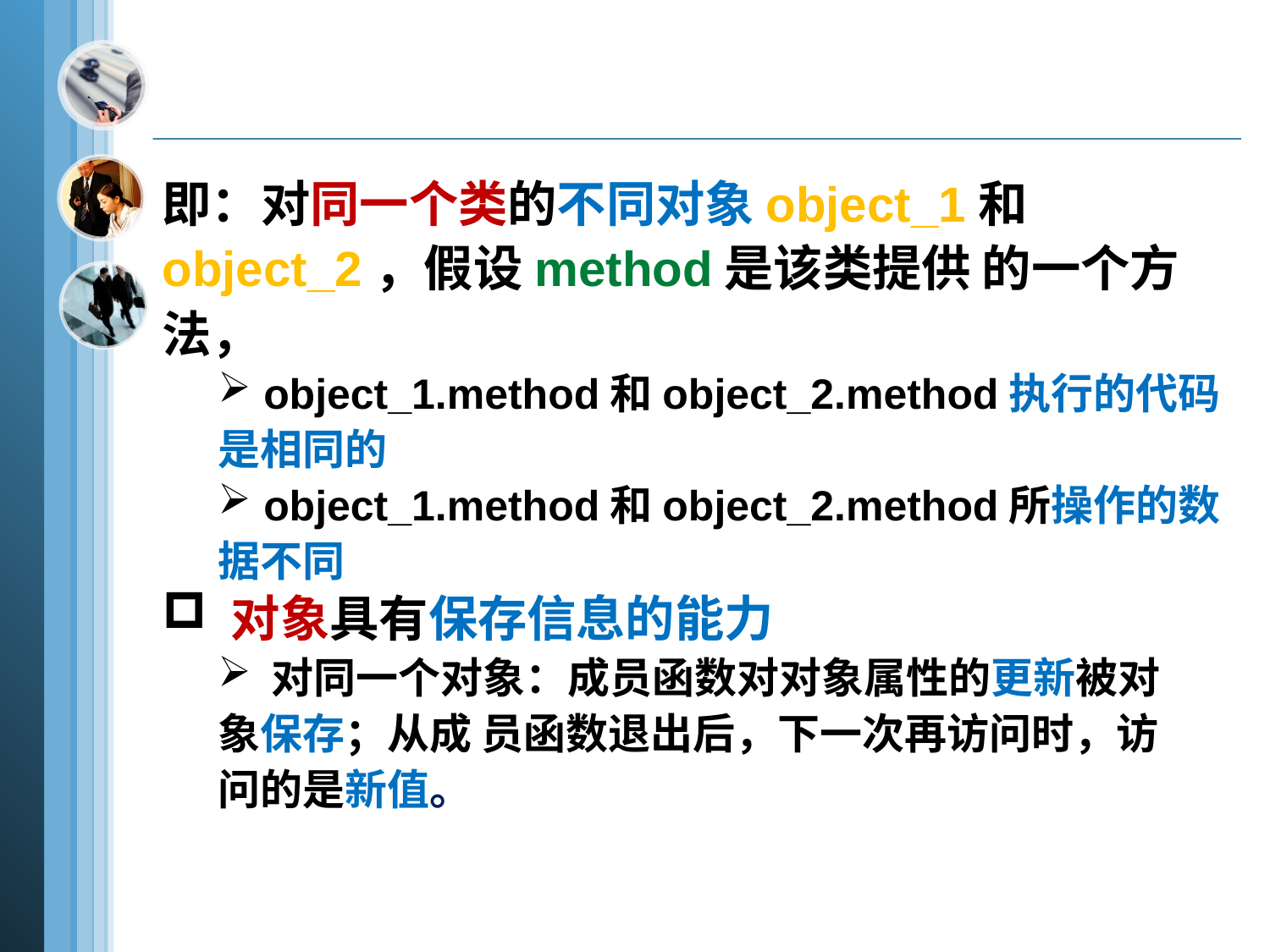

即：对同一个类的不同对象object_1和object_2，假设method是该类提供 的一个方法，
 object_1.method和object_2.method执行的代码是相同的
 object_1.method和object_2.method所操作的数据不同

 对象具有保存信息的能力
 对同一个对象：成员函数对对象属性的更新被对象保存；从成 员函数退出后，下一次再访问时，访问的是新值。